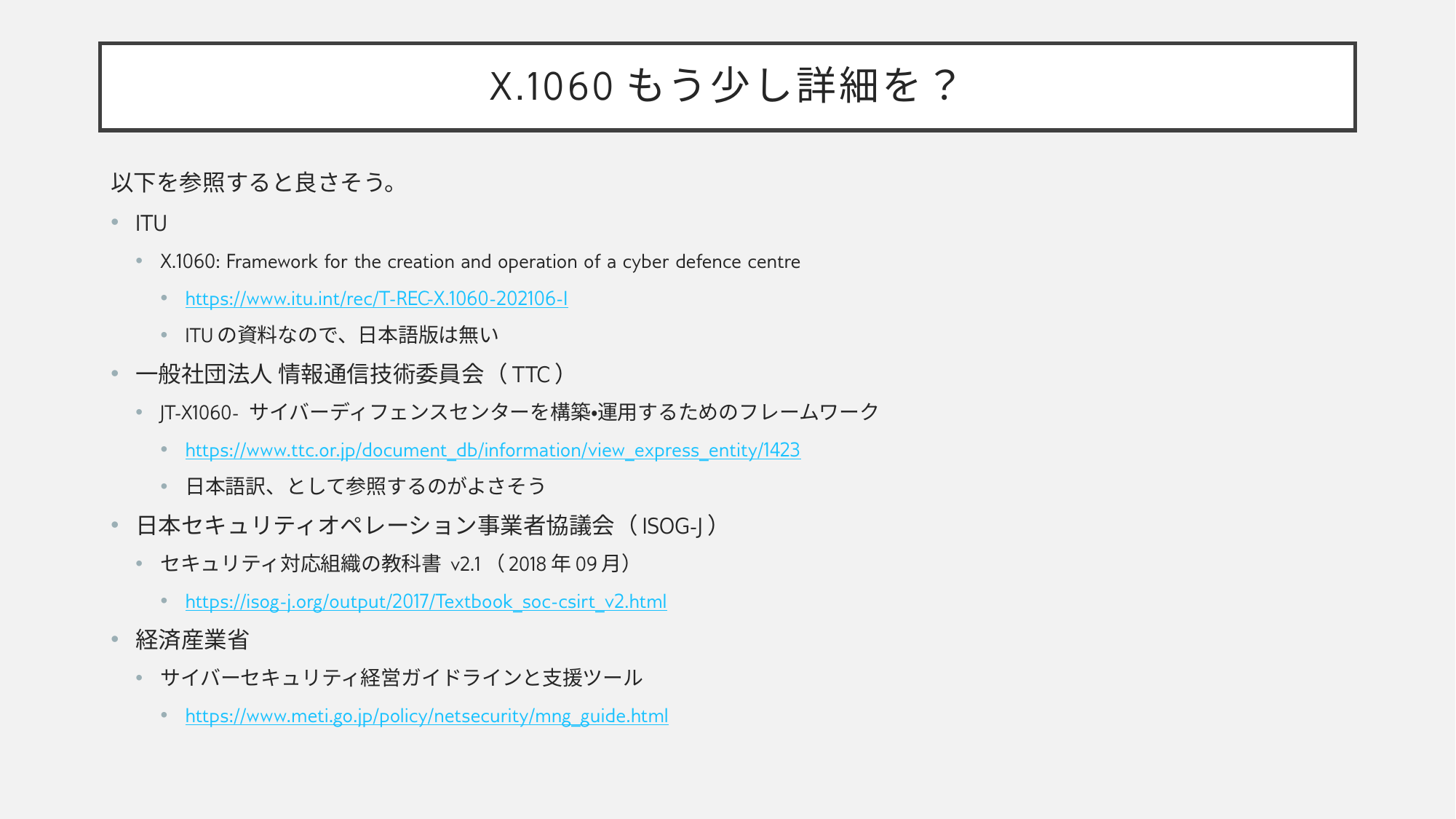

# X.1060もう少し詳細を？
以下を参照すると良さそう。
ITU
X.1060: Framework for the creation and operation of a cyber defence centre
https://www.itu.int/rec/T-REC-X.1060-202106-I
ITUの資料なので、日本語版は無い
一般社団法人 情報通信技術委員会（TTC）
JT-X1060- サイバーディフェンスセンターを構築・運用するためのフレームワーク
https://www.ttc.or.jp/document_db/information/view_express_entity/1423
日本語訳、として参照するのがよさそう
日本セキュリティオペレーション事業者協議会（ISOG-J）
セキュリティ対応組織の教科書 v2.1（2018年09月）
https://isog-j.org/output/2017/Textbook_soc-csirt_v2.html
経済産業省
サイバーセキュリティ経営ガイドラインと支援ツール
https://www.meti.go.jp/policy/netsecurity/mng_guide.html